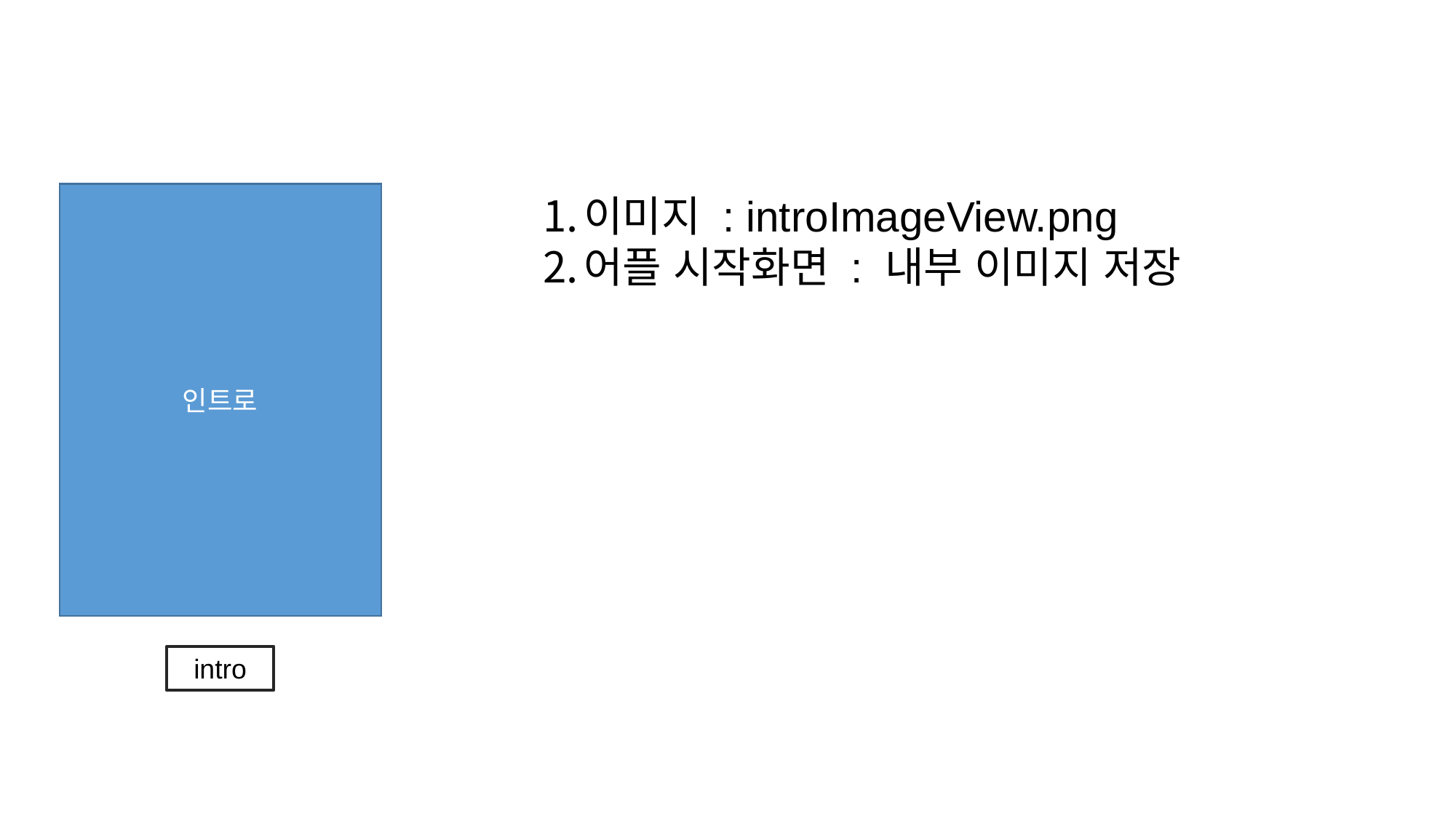

인트로
intro
이미지 : introImageView.png
어플 시작화면 : 내부 이미지 저장